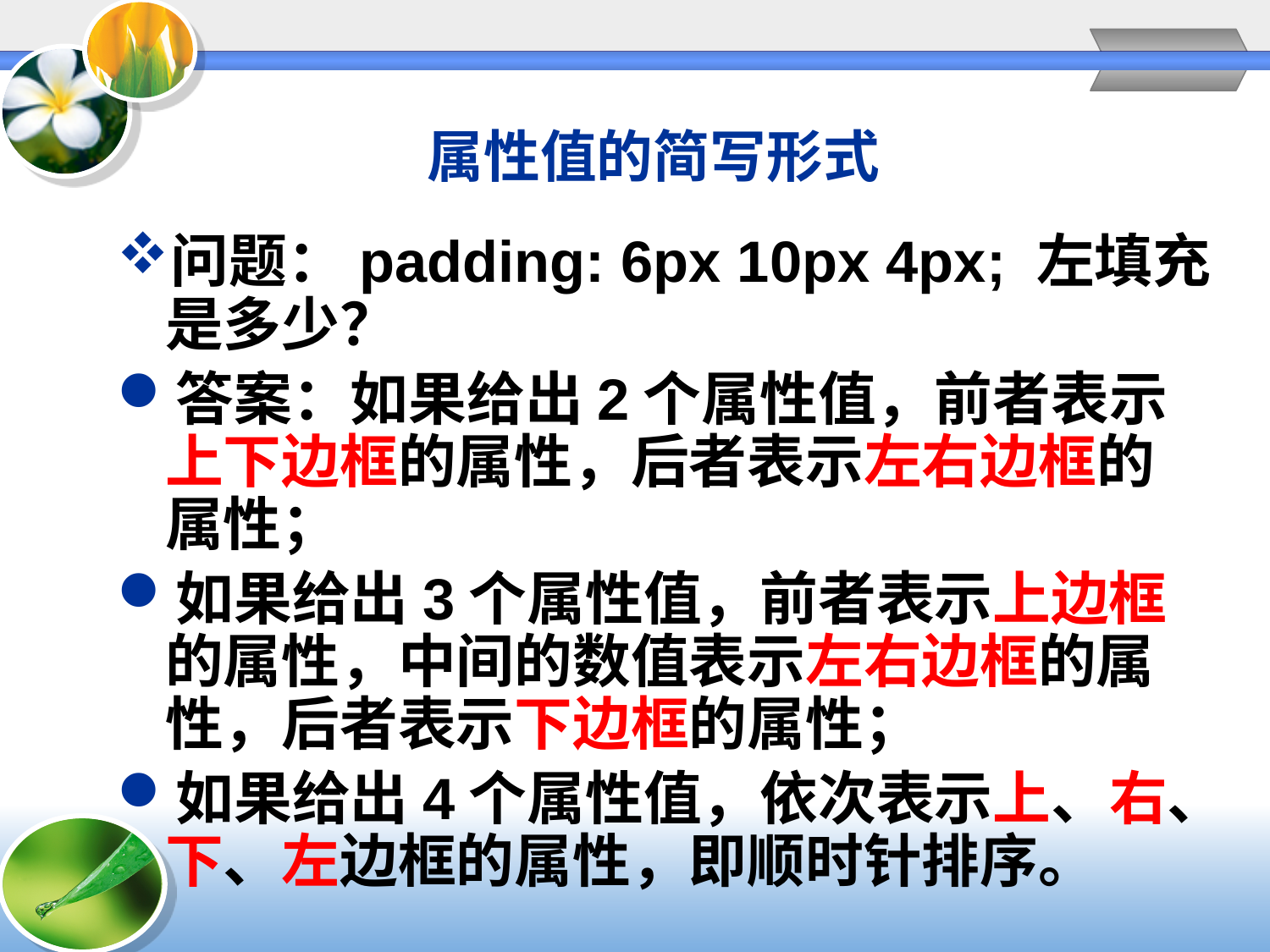

# 属性值的简写形式
问题：padding: 6px 10px 4px; 左填充是多少？
答案：如果给出2个属性值，前者表示上下边框的属性，后者表示左右边框的属性；
如果给出3个属性值，前者表示上边框的属性，中间的数值表示左右边框的属性，后者表示下边框的属性；
如果给出4个属性值，依次表示上、右、下、左边框的属性，即顺时针排序。